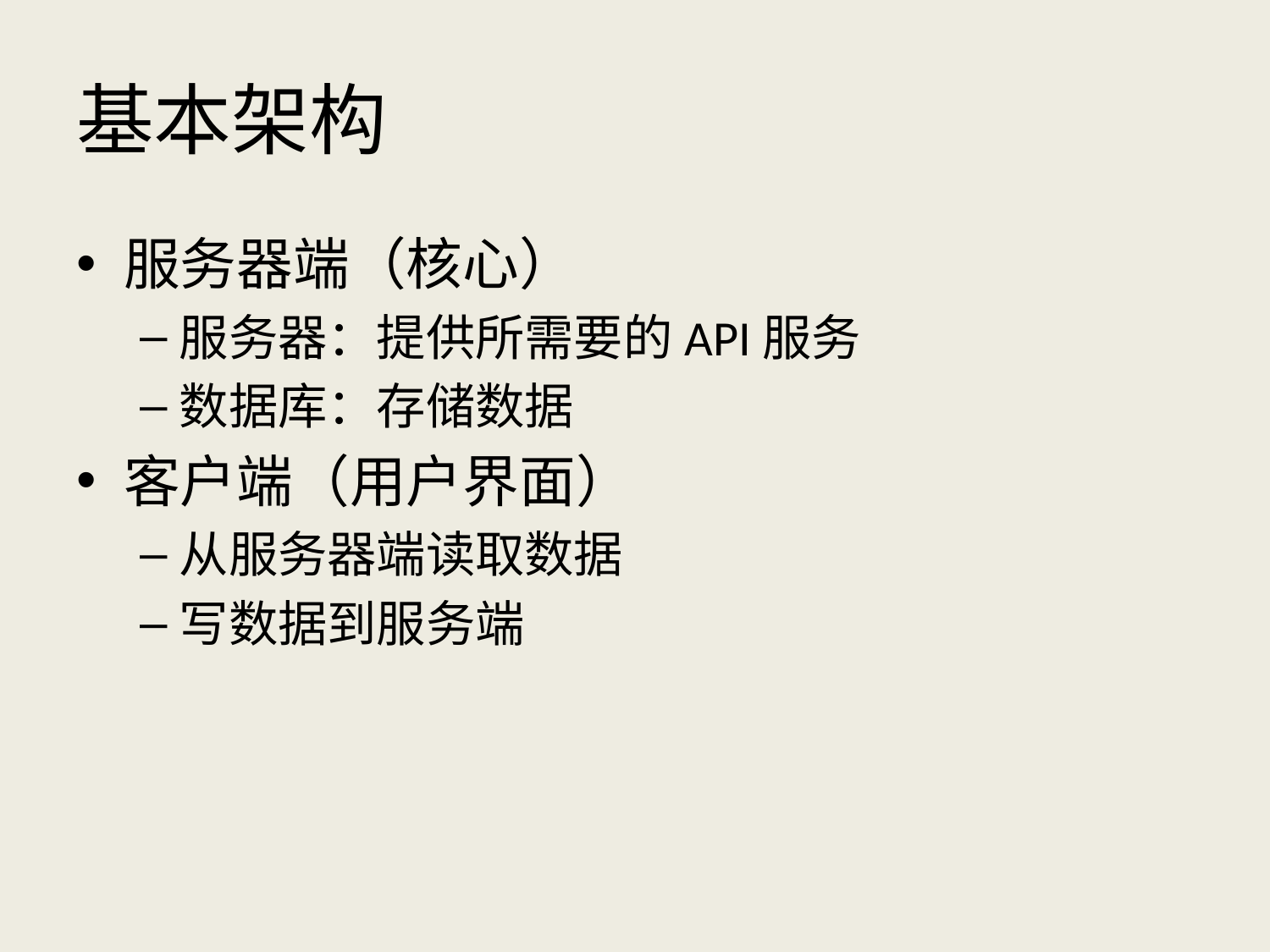

# 基本架构
服务器端（核心）
服务器：提供所需要的API服务
数据库：存储数据
客户端（用户界面）
从服务器端读取数据
写数据到服务端